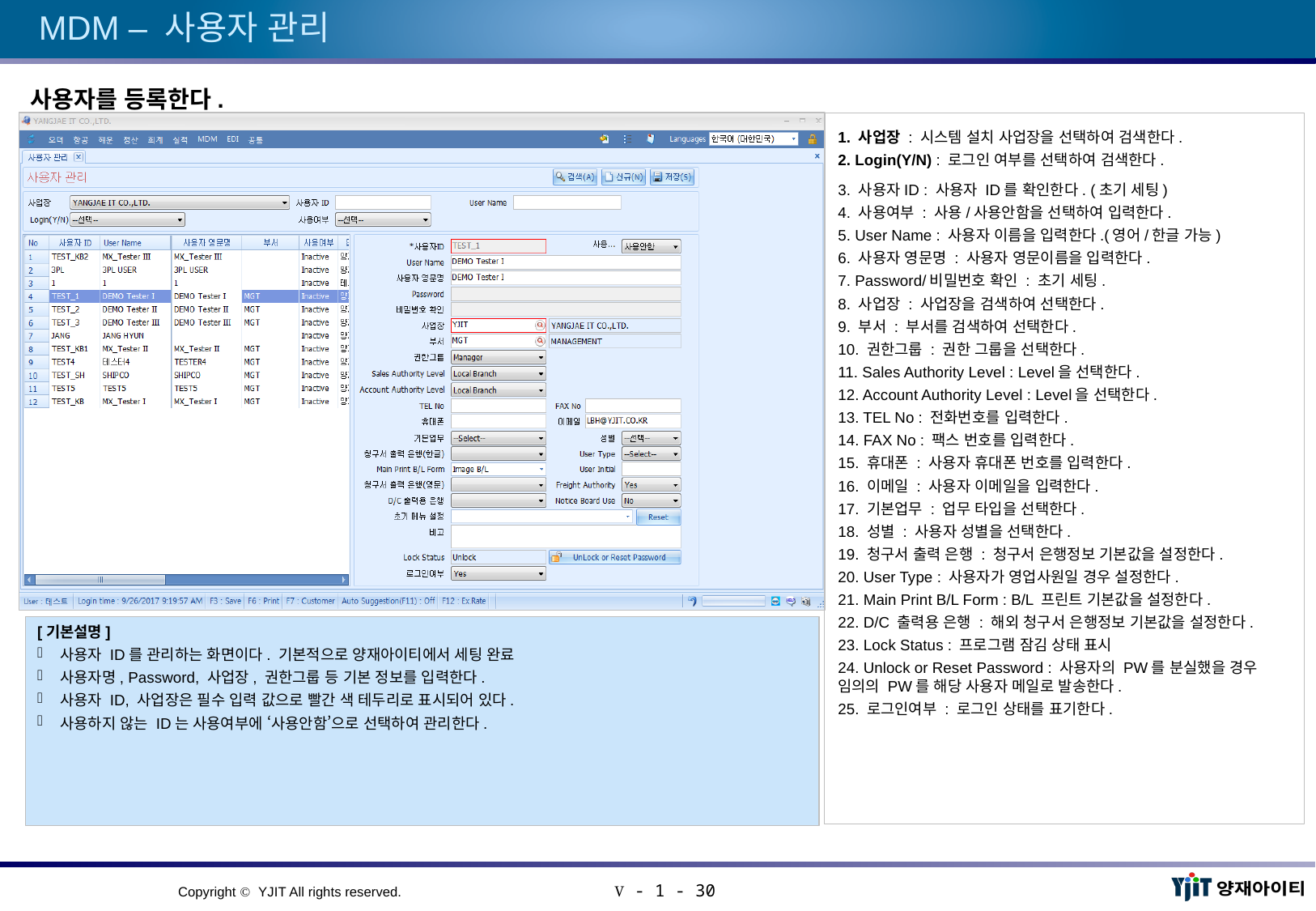

# MDM – 사용자 관리
사용자를 등록한다.

1. 사업장 : 시스템 설치 사업장을 선택하여 검색한다.
2. Login(Y/N) : 로그인 여부를 선택하여 검색한다.
3. 사용자ID : 사용자 ID를 확인한다. (초기 세팅)
4. 사용여부 : 사용/사용안함을 선택하여 입력한다.
5. User Name : 사용자 이름을 입력한다.(영어/한글 가능)
6. 사용자 영문명 : 사용자 영문이름을 입력한다.
7. Password/비밀번호 확인 : 초기 세팅.
8. 사업장 : 사업장을 검색하여 선택한다.
9. 부서 : 부서를 검색하여 선택한다.
10. 권한그룹 : 권한 그룹을 선택한다.
11. Sales Authority Level : Level을 선택한다.
12. Account Authority Level : Level을 선택한다.
13. TEL No : 전화번호를 입력한다.
14. FAX No : 팩스 번호를 입력한다.
15. 휴대폰 : 사용자 휴대폰 번호를 입력한다.
16. 이메일 : 사용자 이메일을 입력한다.
17. 기본업무 : 업무 타입을 선택한다.
18. 성별 : 사용자 성별을 선택한다.
19. 청구서 출력 은행 : 청구서 은행정보 기본값을 설정한다.
20. User Type : 사용자가 영업사원일 경우 설정한다.
21. Main Print B/L Form : B/L 프린트 기본값을 설정한다.
22. D/C 출력용 은행 : 해외 청구서 은행정보 기본값을 설정한다.
23. Lock Status : 프로그램 잠김 상태 표시
24. Unlock or Reset Password : 사용자의 PW를 분실했을 경우 임의의 PW를 해당 사용자 메일로 발송한다.
25. 로그인여부 : 로그인 상태를 표기한다.

[기본설명]
사용자 ID를 관리하는 화면이다. 기본적으로 양재아이티에서 세팅 완료
사용자명, Password, 사업장, 권한그룹 등 기본 정보를 입력한다.
사용자 ID, 사업장은 필수 입력 값으로 빨간 색 테두리로 표시되어 있다.
사용하지 않는 ID는 사용여부에 ‘사용안함’으로 선택하여 관리한다.